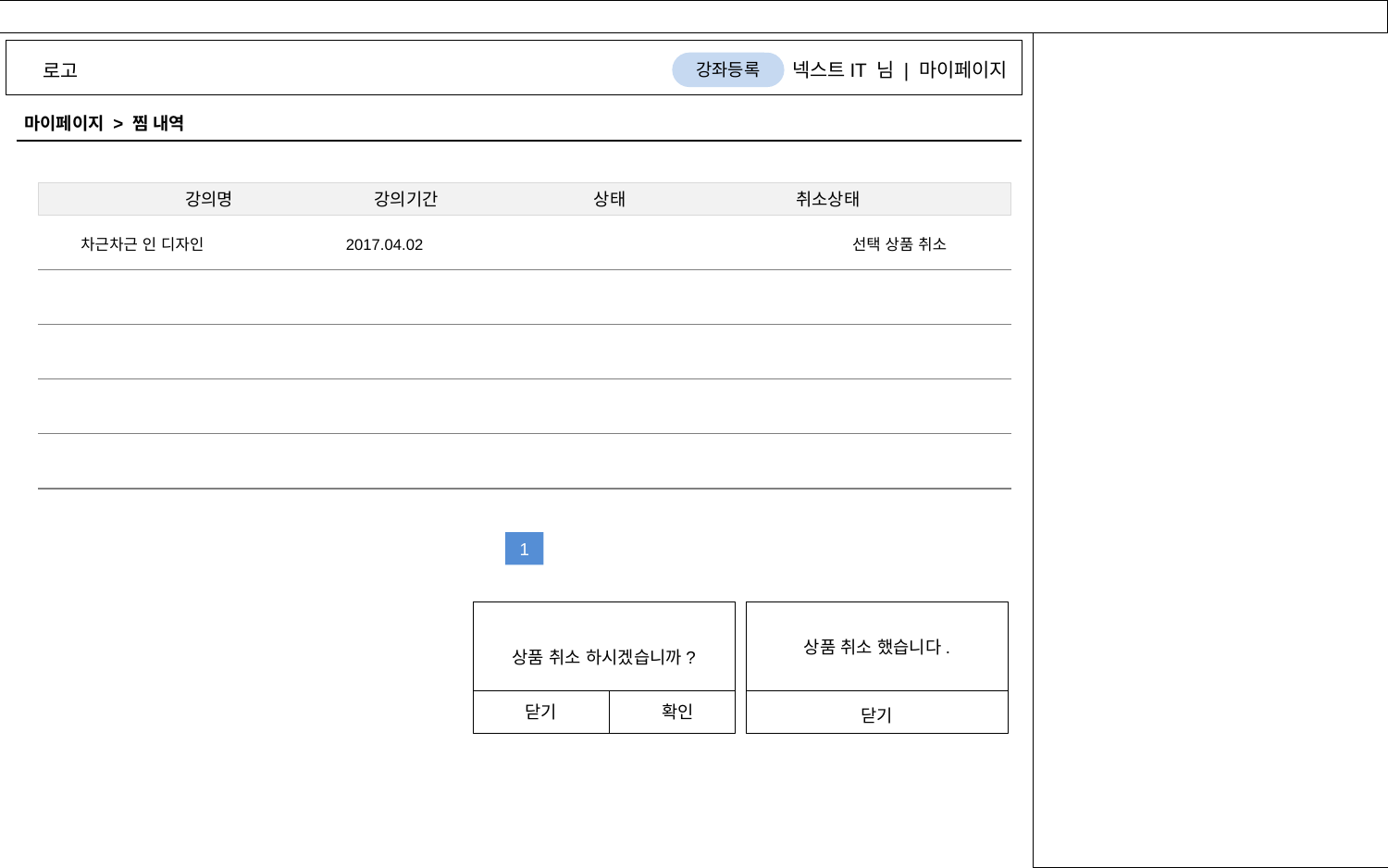

넥스트IT 님 | 마이페이지
로고
강좌등록
마이페이지 > 찜 내역
강의명                             강의기간                                상태                                   취소상태
차근차근 인 디자인
2017.04.02
선택 상품 취소
1
상품 취소 하시겠습니까?

닫기
확인
상품 취소 했습니다.

닫기